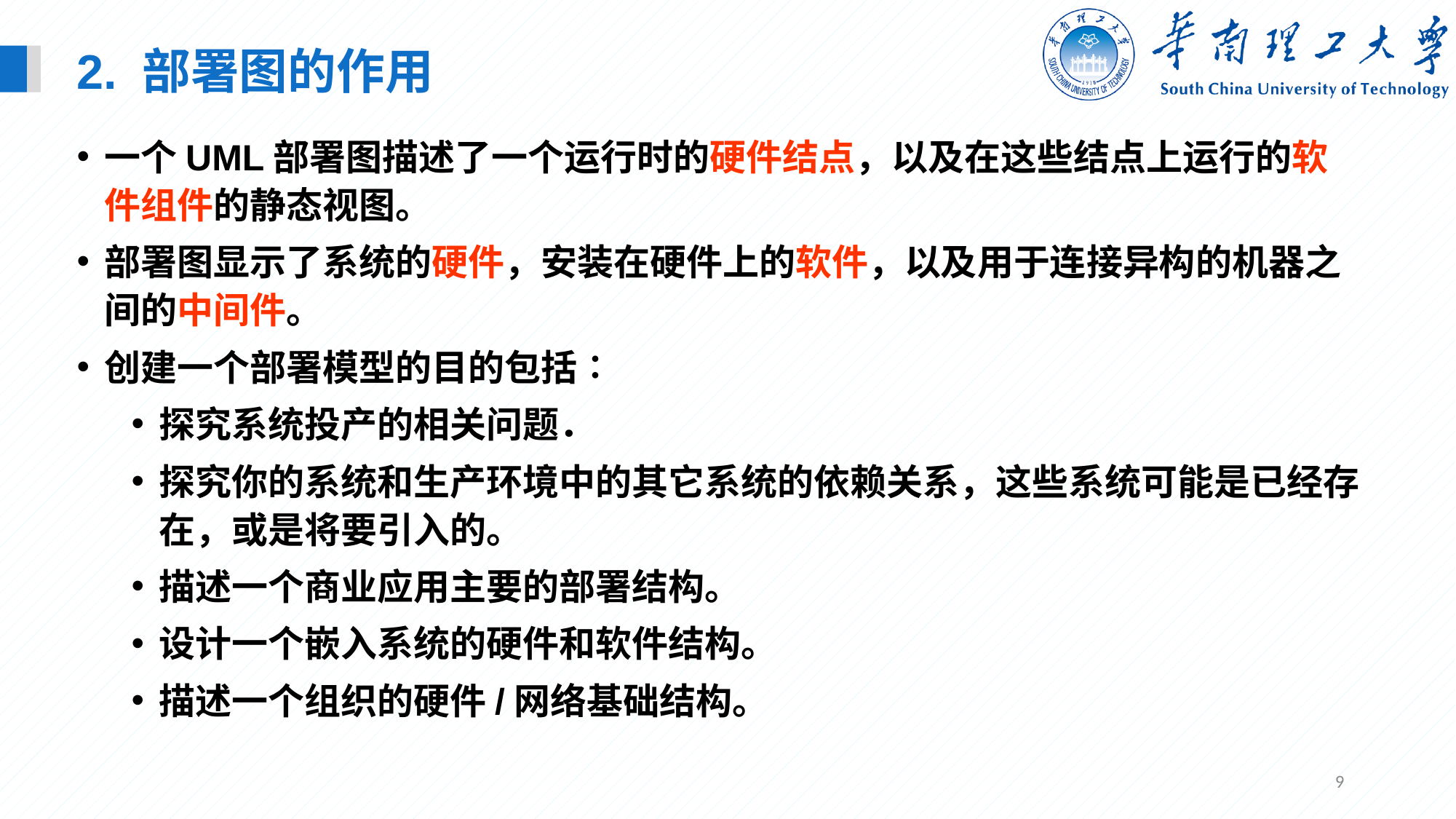

2. 部署图的作用
一个UML部署图描述了一个运行时的硬件结点，以及在这些结点上运行的软件组件的静态视图。
部署图显示了系统的硬件，安装在硬件上的软件，以及用于连接异构的机器之间的中间件。
创建一个部署模型的目的包括∶
探究系统投产的相关问题．
探究你的系统和生产环境中的其它系统的依赖关系，这些系统可能是已经存在，或是将要引入的。
描述一个商业应用主要的部署结构。
设计一个嵌入系统的硬件和软件结构。
描述一个组织的硬件/网络基础结构。
9